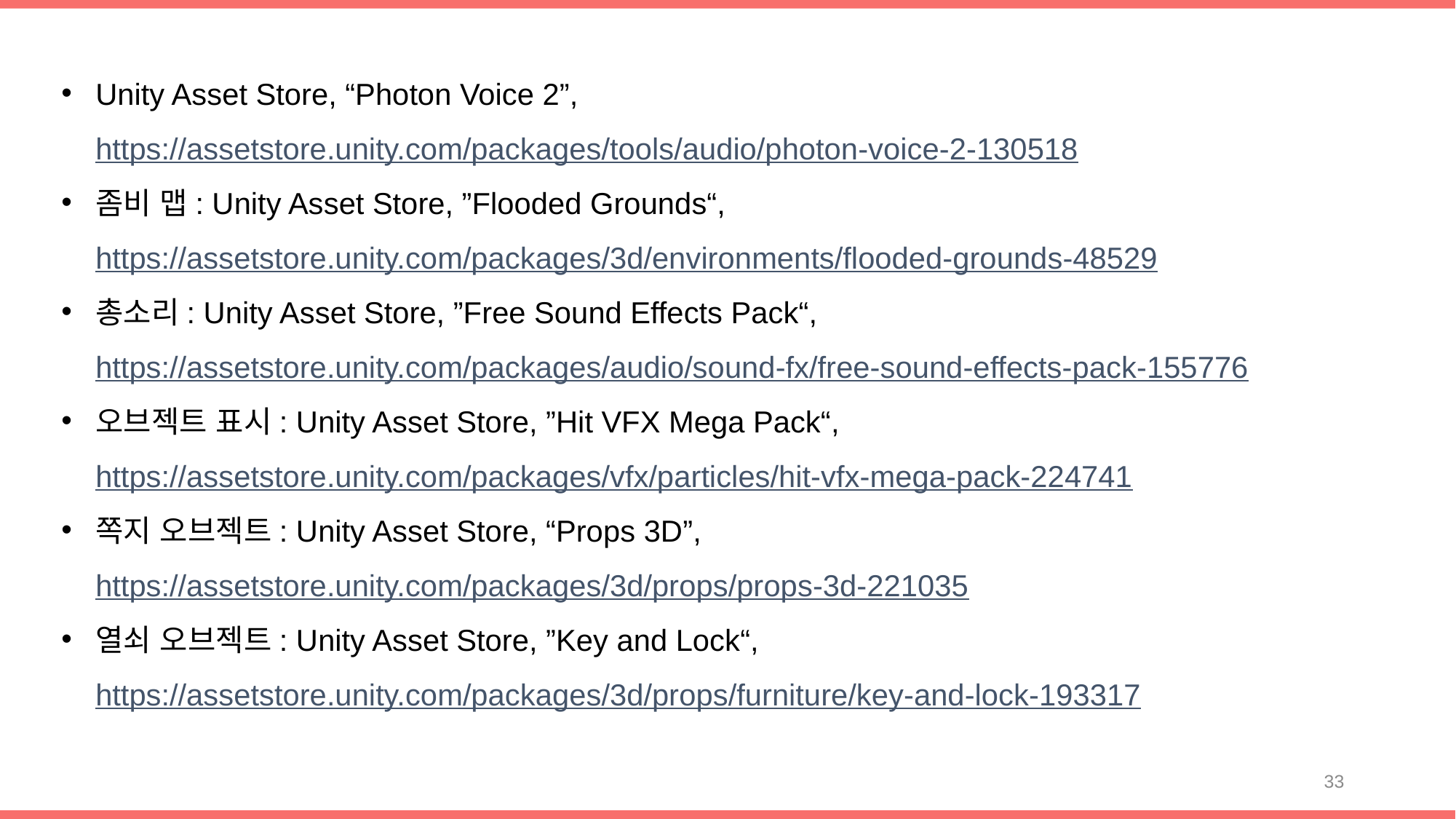

Unity Asset Store, “Photon Voice 2”, https://assetstore.unity.com/packages/tools/audio/photon-voice-2-130518
좀비 맵: Unity Asset Store, ”Flooded Grounds“, https://assetstore.unity.com/packages/3d/environments/flooded-grounds-48529
총소리: Unity Asset Store, ”Free Sound Effects Pack“, https://assetstore.unity.com/packages/audio/sound-fx/free-sound-effects-pack-155776
오브젝트 표시: Unity Asset Store, ”Hit VFX Mega Pack“, https://assetstore.unity.com/packages/vfx/particles/hit-vfx-mega-pack-224741
쪽지 오브젝트: Unity Asset Store, “Props 3D”, https://assetstore.unity.com/packages/3d/props/props-3d-221035
열쇠 오브젝트: Unity Asset Store, ”Key and Lock“, https://assetstore.unity.com/packages/3d/props/furniture/key-and-lock-193317
33